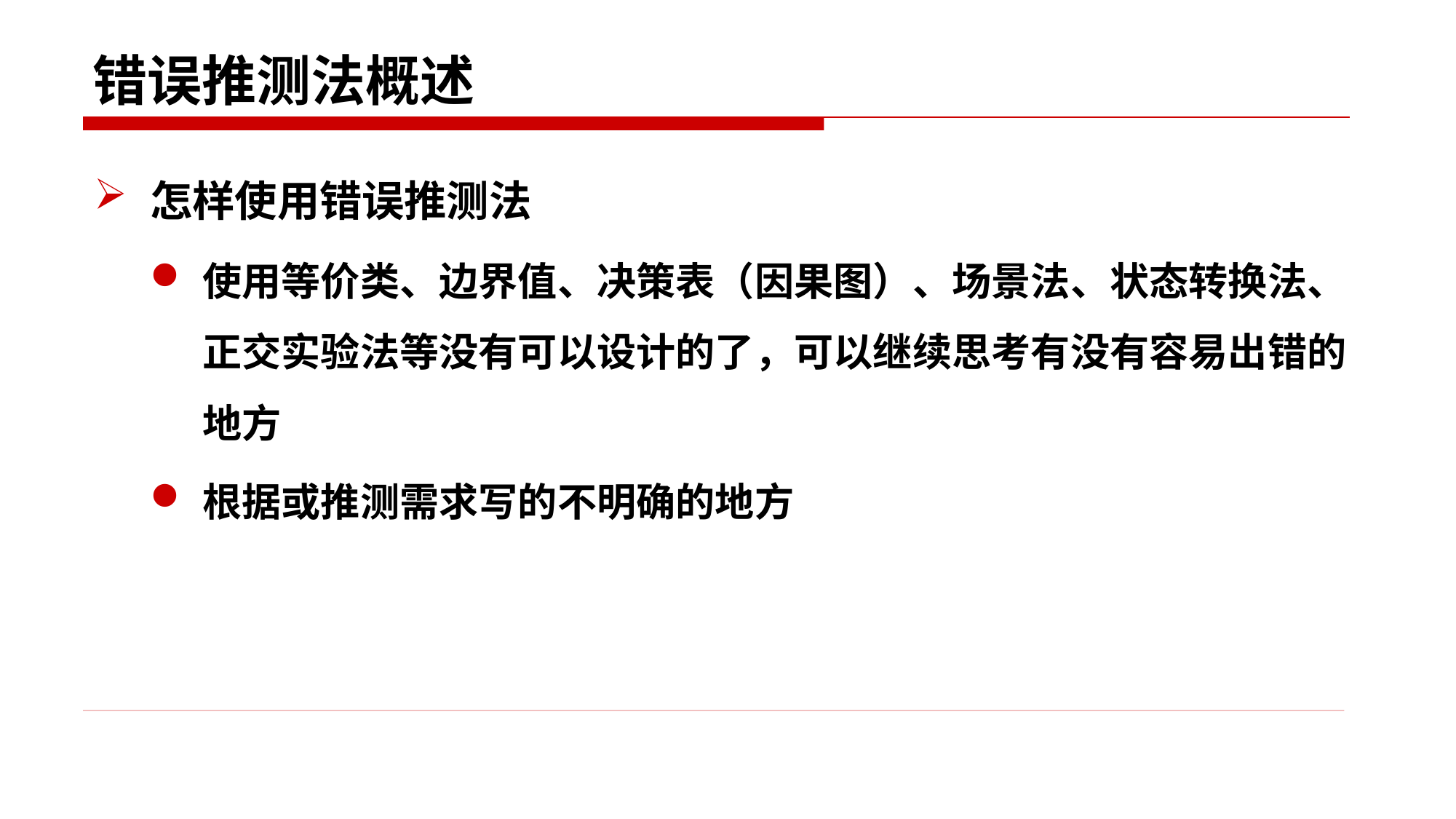

# 错误推测法概述
怎样使用错误推测法
使用等价类、边界值、决策表（因果图）、场景法、状态转换法、正交实验法等没有可以设计的了，可以继续思考有没有容易出错的地方
根据或推测需求写的不明确的地方